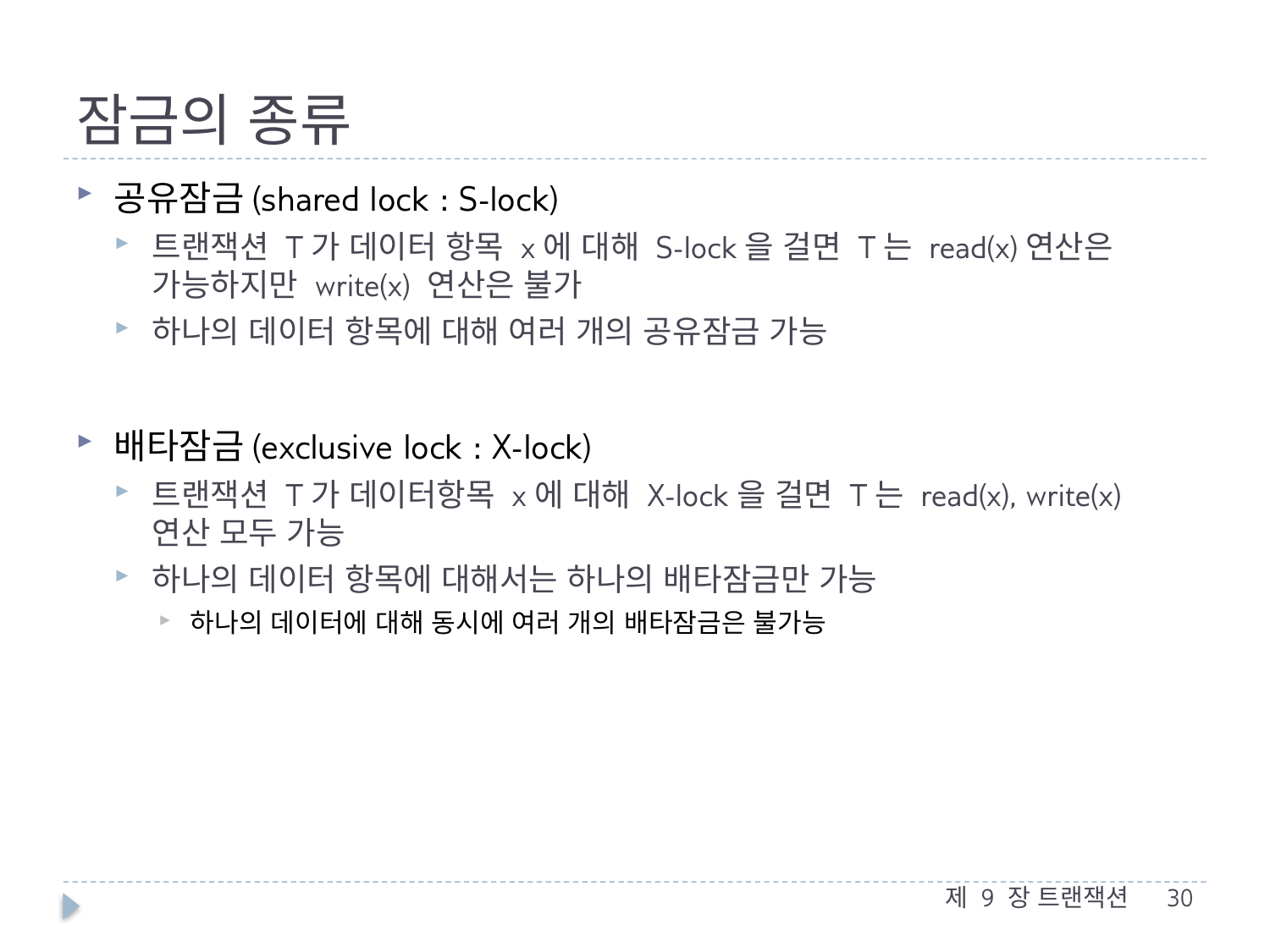

# 잠금의 종류
공유잠금(shared lock : S-lock)
트랜잭션 T가 데이터 항목 x에 대해 S-lock을 걸면 T는 read(x)연산은 가능하지만 write(x) 연산은 불가
하나의 데이터 항목에 대해 여러 개의 공유잠금 가능

배타잠금(exclusive lock : X-lock)
트랜잭션 T가 데이터항목 x에 대해 X-lock을 걸면 T는 read(x), write(x) 연산 모두 가능
하나의 데이터 항목에 대해서는 하나의 배타잠금만 가능
하나의 데이터에 대해 동시에 여러 개의 배타잠금은 불가능

제 9 장 트랜잭션
30